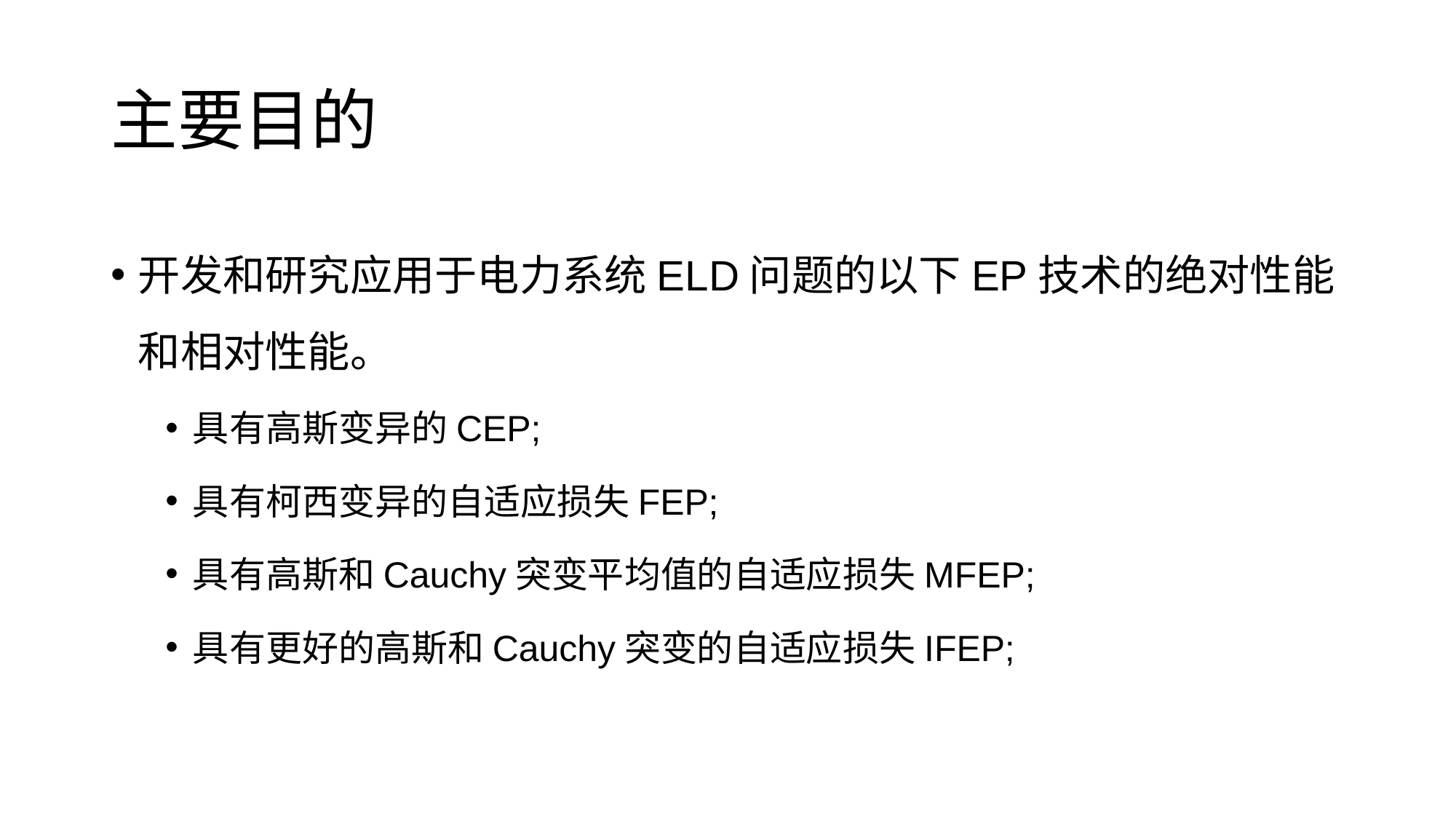

# 主要目的
开发和研究应用于电力系统ELD问题的以下EP技术的绝对性能和相对性能。
具有高斯变异的CEP;
具有柯西变异的自适应损失FEP;
具有高斯和Cauchy突变平均值的自适应损失MFEP;
具有更好的高斯和Cauchy突变的自适应损失IFEP;